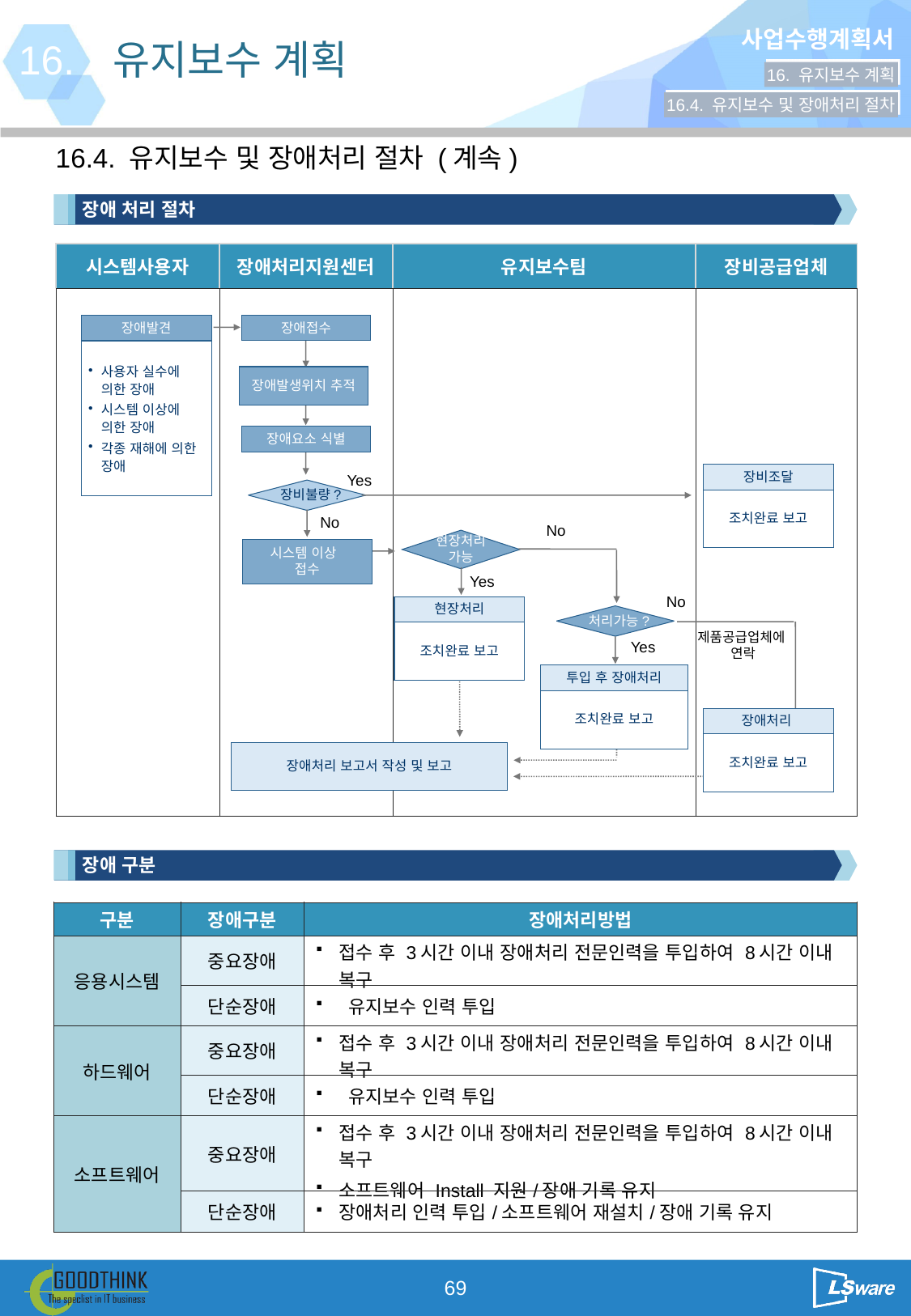

16.
유지보수 계획
16. 유지보수 계획
16.4. 유지보수 및 장애처리 절차
16.4. 유지보수 및 장애처리 절차 (계속)

장애 처리 절차
| 시스템사용자 | 장애처리지원센터 | 유지보수팀 | 장비공급업체 |
| --- | --- | --- | --- |
|  |  |  |  |
장애발견
사용자 실수에 의한 장애
시스템 이상에 의한 장애
각종 재해에 의한 장애
장애접수

장애발생위치 추적

장애요소 식별

장비조달
Yes
장비불량?
조치완료 보고

No

No
현장처리가능
시스템 이상
접수

Yes

No
현장처리
조치완료 보고
처리가능?

제품공급업체에
연락
Yes

투입 후 장애처리

조치완료 보고
장애처리

조치완료 보고
장애처리 보고서 작성 및 보고

장애 구분
| 구분 | 장애구분 | 장애처리방법 |
| --- | --- | --- |
| 응용시스템 | 중요장애 | 접수 후 3시간 이내 장애처리 전문인력을 투입하여 8시간 이내 복구 |
|  | 단순장애 | 유지보수 인력 투입 |
| 하드웨어 | 중요장애 | 접수 후 3시간 이내 장애처리 전문인력을 투입하여 8시간 이내 복구 |
|  | 단순장애 | 유지보수 인력 투입 |
| 소프트웨어 | 중요장애 | 접수 후 3시간 이내 장애처리 전문인력을 투입하여 8시간 이내 복구 소프트웨어 Install 지원/장애 기록 유지 |
|  | 단순장애 | 장애처리 인력 투입/소프트웨어 재설치/장애 기록 유지 |